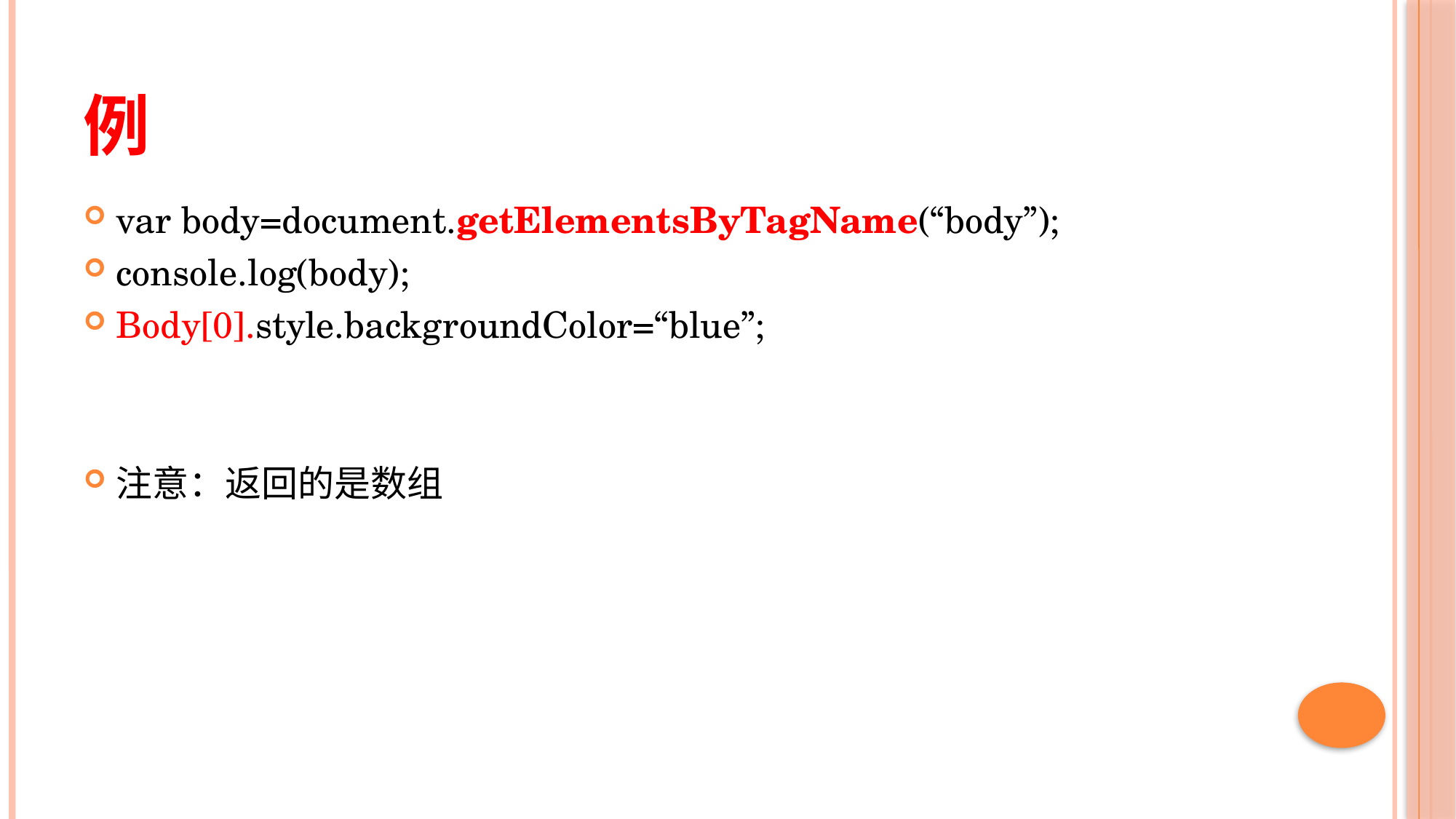

# 例
var body=document.getElementsByTagName(“body”);
console.log(body);
Body[0].style.backgroundColor=“blue”;

注意：返回的是数组